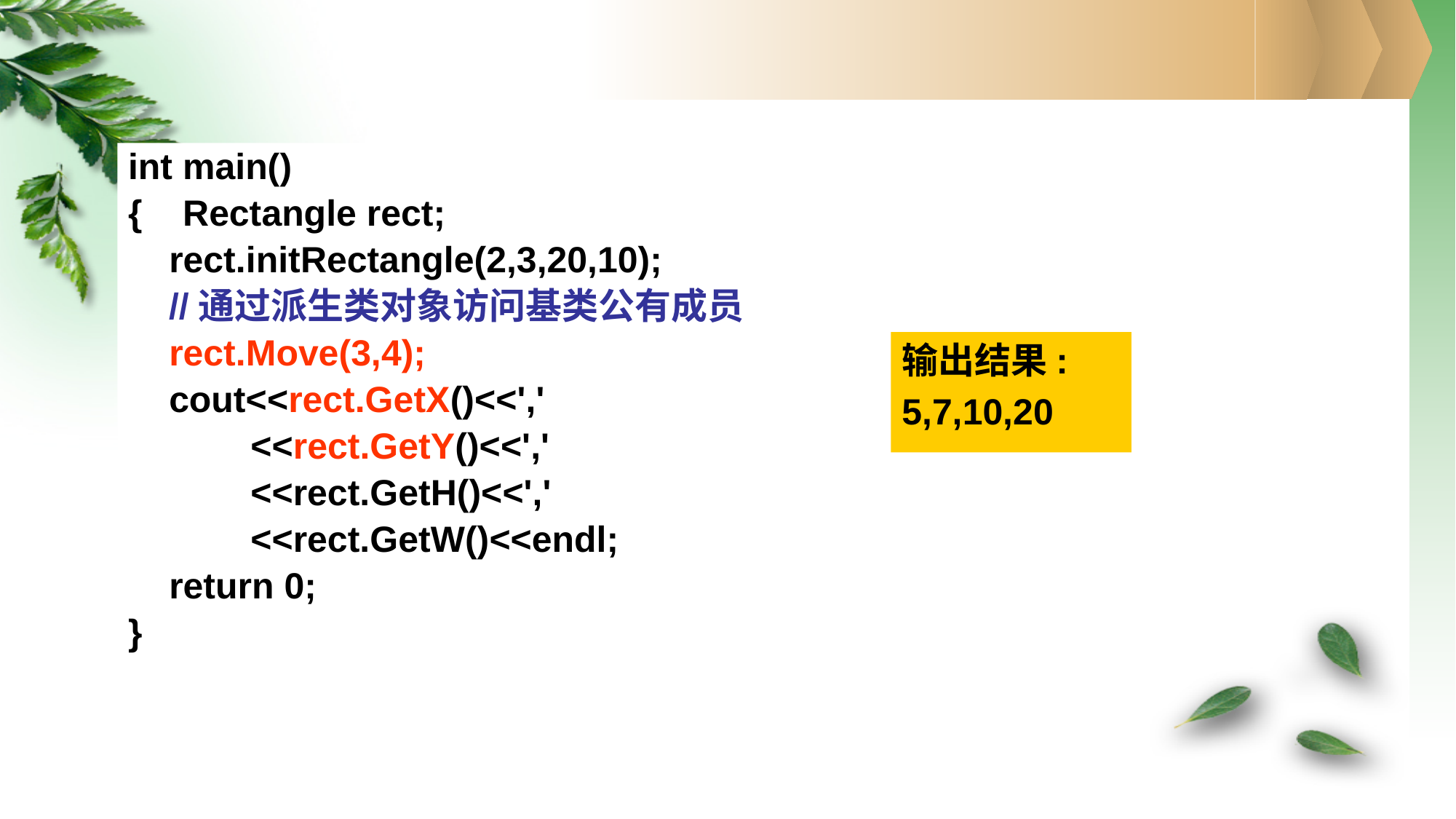

int main()
{    Rectangle rect;
	rect.initRectangle(2,3,20,10);
    //通过派生类对象访问基类公有成员
	rect.Move(3,4);
	cout<<rect.GetX()<<','
	        <<rect.GetY()<<','
	        <<rect.GetH()<<','
	        <<rect.GetW()<<endl;
	return 0;
}
输出结果:
5,7,10,20